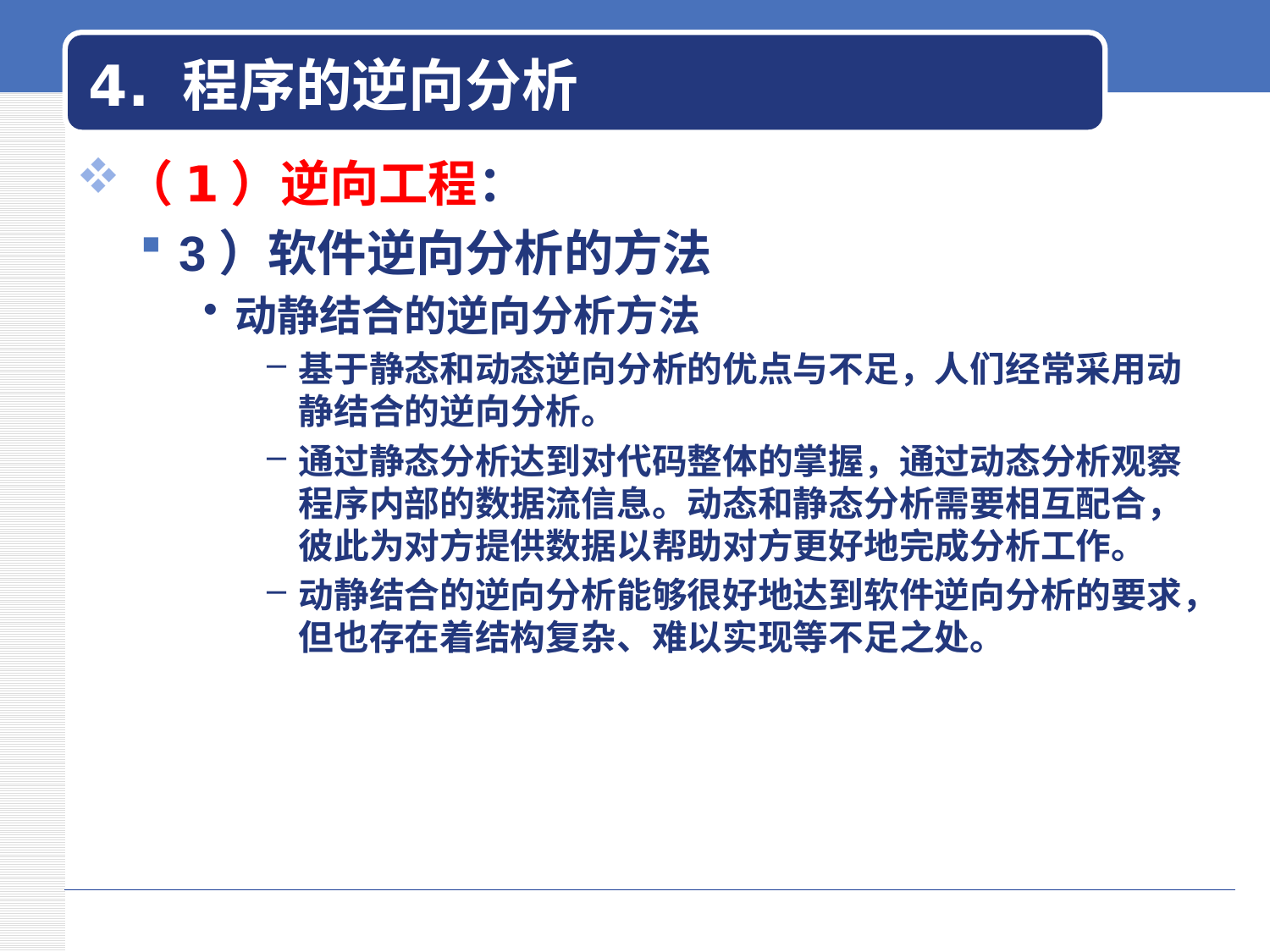

# 4. 程序的逆向分析
（1）逆向工程：
3）软件逆向分析的方法
动静结合的逆向分析方法
基于静态和动态逆向分析的优点与不足，人们经常采用动静结合的逆向分析。
通过静态分析达到对代码整体的掌握，通过动态分析观察程序内部的数据流信息。动态和静态分析需要相互配合，彼此为对方提供数据以帮助对方更好地完成分析工作。
动静结合的逆向分析能够很好地达到软件逆向分析的要求，但也存在着结构复杂、难以实现等不足之处。